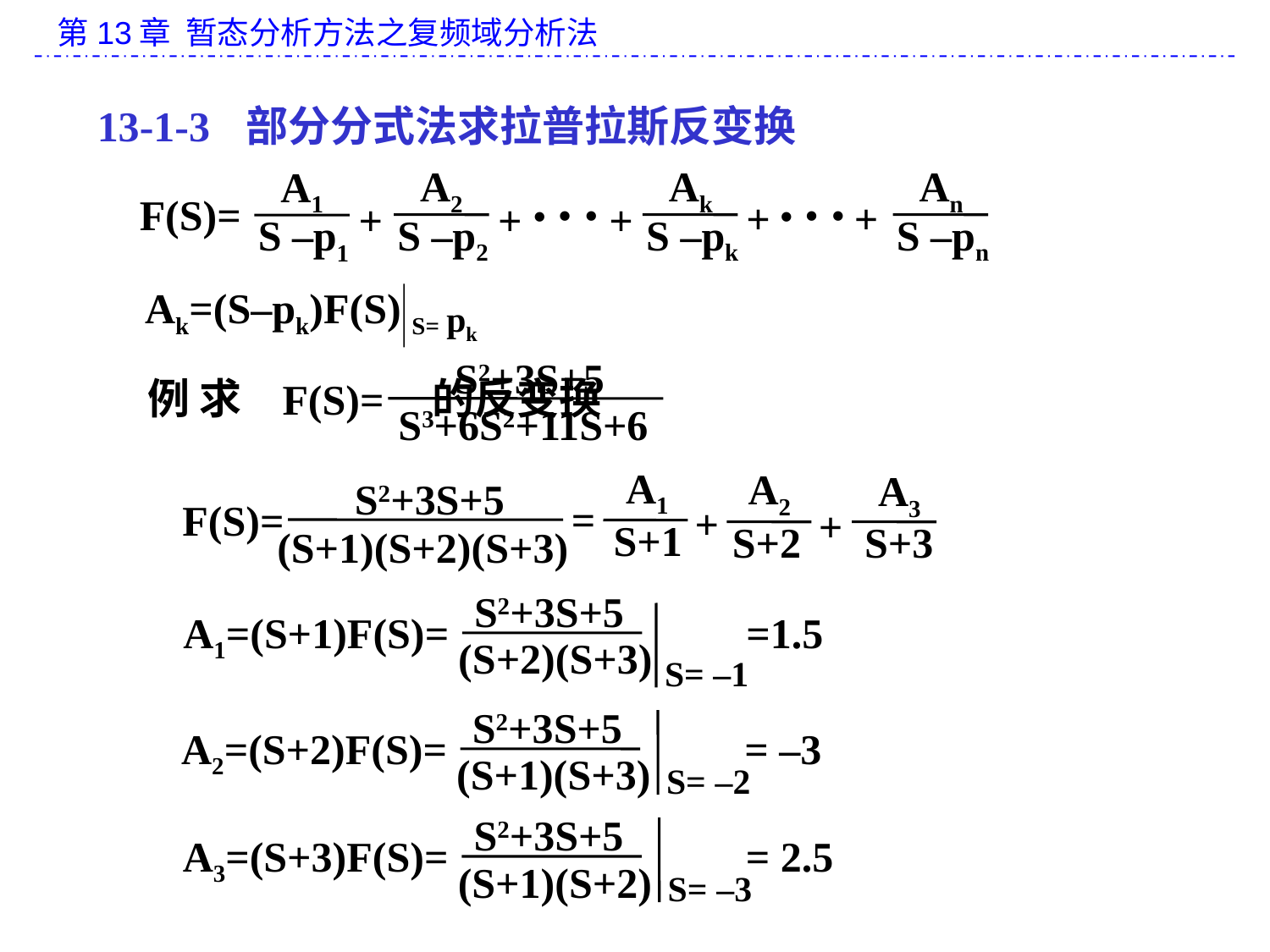

13-1-3 部分分式法求拉普拉斯反变换
A2
S –p2

Ak
S –pk

An
S –pn

A1
S –p1

F(S)=
+
+
+
+
•
•
•
+
•
•
•
Ak=(S–pk)F(S) S=

pk
S2+3S+5
F(S)=
S3+6S2+11S+6

例 求                    的反变换
A1
A2
A3
=
+
+
S+1
S+2
S+3

S2+3S+5
F(S)=
(S+1)(S+2)(S+3)

S2+3S+5
A1=(S+1)F(S)=
(S+2)(S+3)

=1.5

S= –1
S2+3S+5
A2=(S+2)F(S)=
(S+1)(S+3)

S= –2
= –3
S2+3S+5
A3=(S+3)F(S)=
(S+1)(S+2)

S= –3
= 2.5